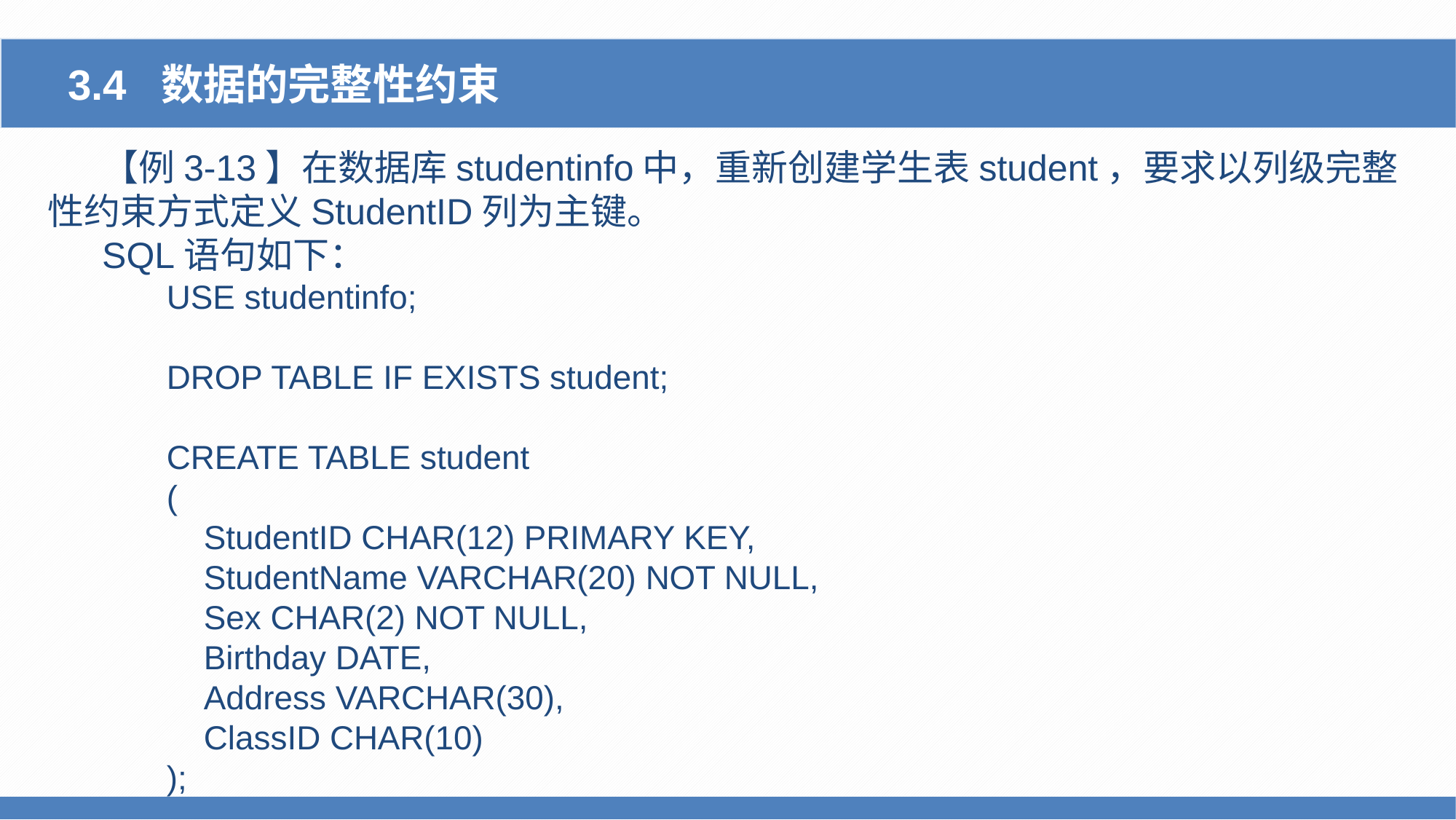

3.4  数据的完整性约束
【例3-13】在数据库studentinfo中，重新创建学生表student，要求以列级完整性约束方式定义StudentID列为主键。
SQL语句如下：
USE studentinfo;

DROP TABLE IF EXISTS student;

CREATE TABLE student
(
    StudentID CHAR(12) PRIMARY KEY,
    StudentName VARCHAR(20) NOT NULL,
    Sex CHAR(2) NOT NULL,
    Birthday DATE,
    Address VARCHAR(30),
    ClassID CHAR(10)
);